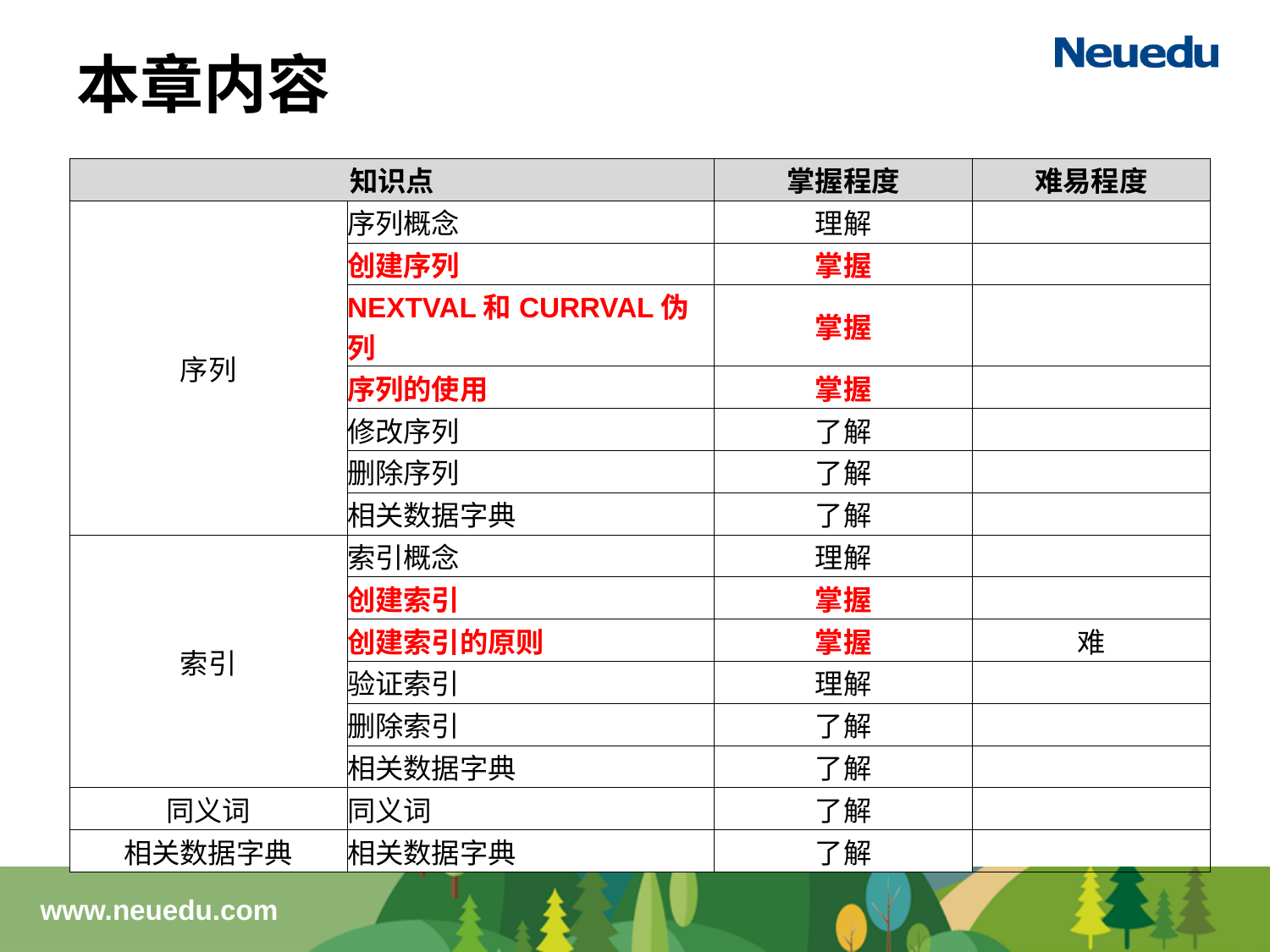

# 本章内容
| 知识点 |  | 掌握程度 | 难易程度 |
| --- | --- | --- | --- |
| 序列 | 序列概念 | 理解 |  |
|  | 创建序列 | 掌握 |  |
|  | NEXTVAL和CURRVAL伪列 | 掌握 |  |
|  | 序列的使用 | 掌握 |  |
|  | 修改序列 | 了解 |  |
|  | 删除序列 | 了解 |  |
|  | 相关数据字典 | 了解 |  |
| 索引 | 索引概念 | 理解 |  |
|  | 创建索引 | 掌握 |  |
|  | 创建索引的原则 | 掌握 | 难 |
|  | 验证索引 | 理解 |  |
|  | 删除索引 | 了解 |  |
|  | 相关数据字典 | 了解 |  |
| 同义词 | 同义词 | 了解 |  |
| 相关数据字典 | 相关数据字典 | 了解 |  |